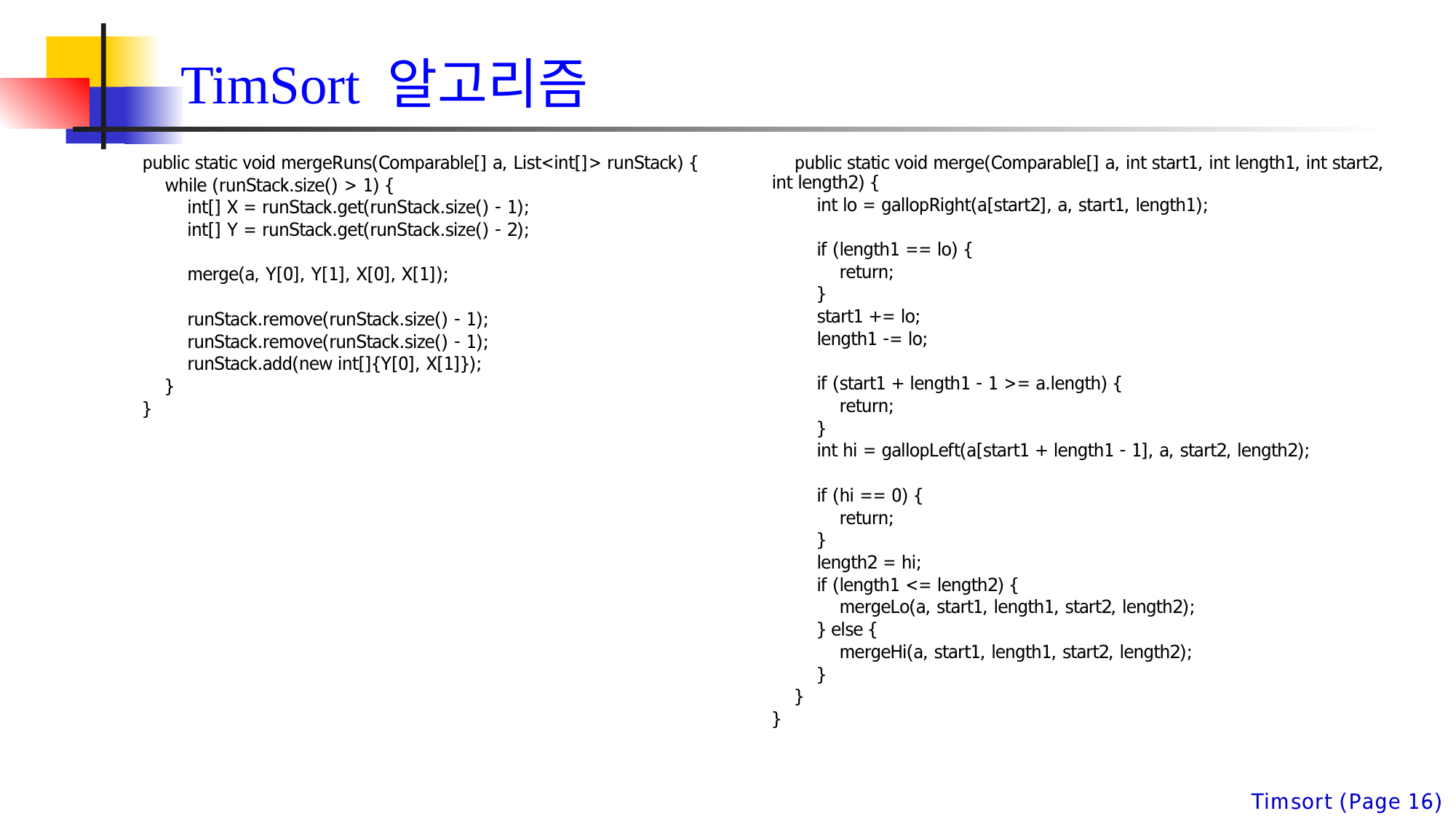

# TimSort 알고리즘
    public static void mergeRuns(Comparable[] a, List<int[]> runStack) {
        while (runStack.size() > 1) {
            int[] X = runStack.get(runStack.size() - 1);
            int[] Y = runStack.get(runStack.size() - 2);

            merge(a, Y[0], Y[1], X[0], X[1]);

            runStack.remove(runStack.size() - 1);
            runStack.remove(runStack.size() - 1);
            runStack.add(new int[]{Y[0], X[1]});
        }
    }
    public static void merge(Comparable[] a, int start1, int length1, int start2, int length2) {
        int lo = gallopRight(a[start2], a, start1, length1);

        if (length1 == lo) {
            return;
        }
        start1 += lo;
        length1 -= lo;

        if (start1 + length1 - 1 >= a.length) {
            return;
        }
        int hi = gallopLeft(a[start1 + length1 - 1], a, start2, length2);

        if (hi == 0) {
            return;
        }
        length2 = hi;
        if (length1 <= length2) {
            mergeLo(a, start1, length1, start2, length2);
        } else {
            mergeHi(a, start1, length1, start2, length2);
        }
    }
}
Timsort (Page 16)